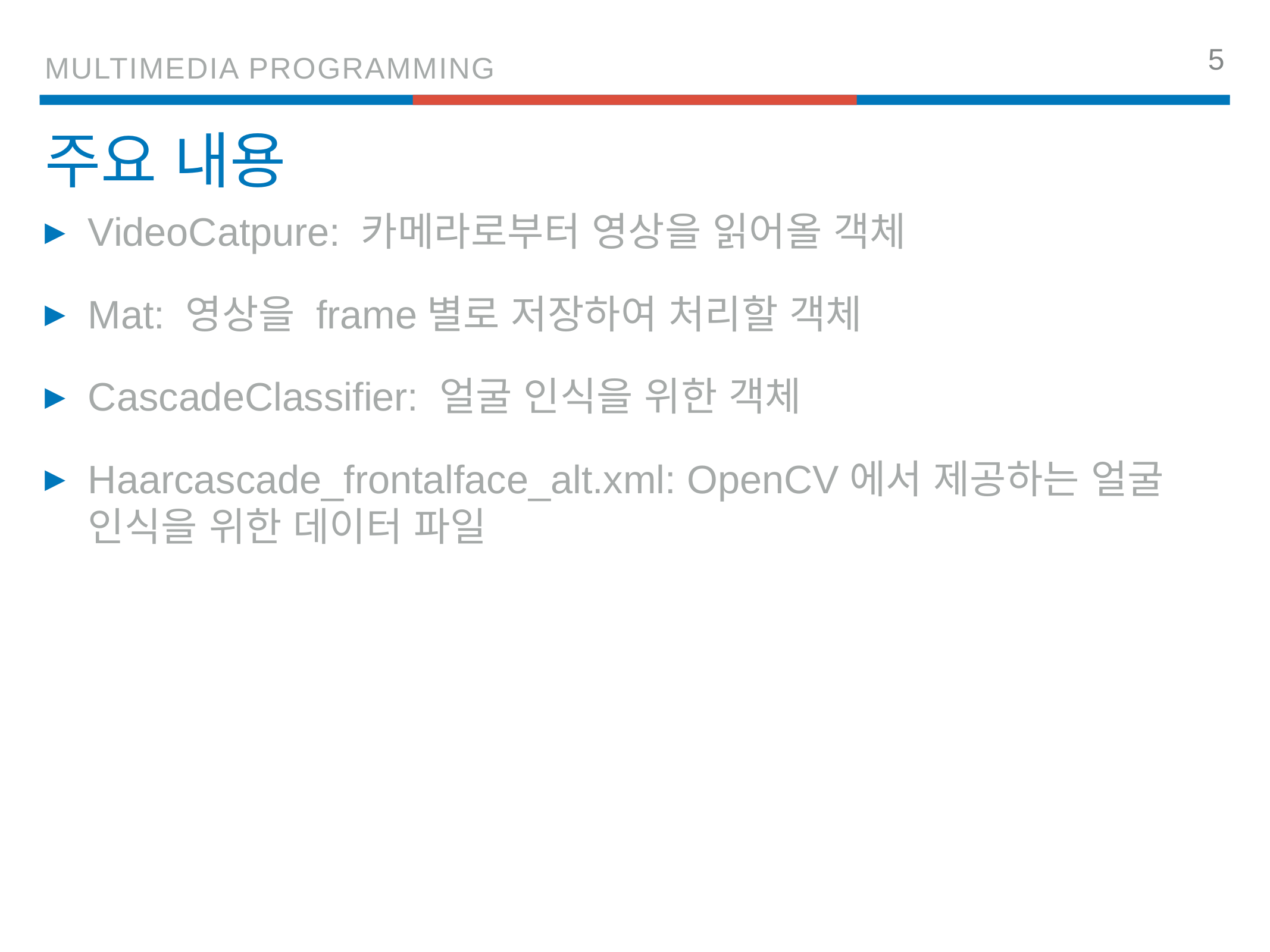

5
Multimedia programming

# 주요 내용
VideoCatpure: 카메라로부터 영상을 읽어올 객체
Mat: 영상을 frame별로 저장하여 처리할 객체
CascadeClassifier: 얼굴 인식을 위한 객체
Haarcascade_frontalface_alt.xml: OpenCV에서 제공하는 얼굴 인식을 위한 데이터 파일